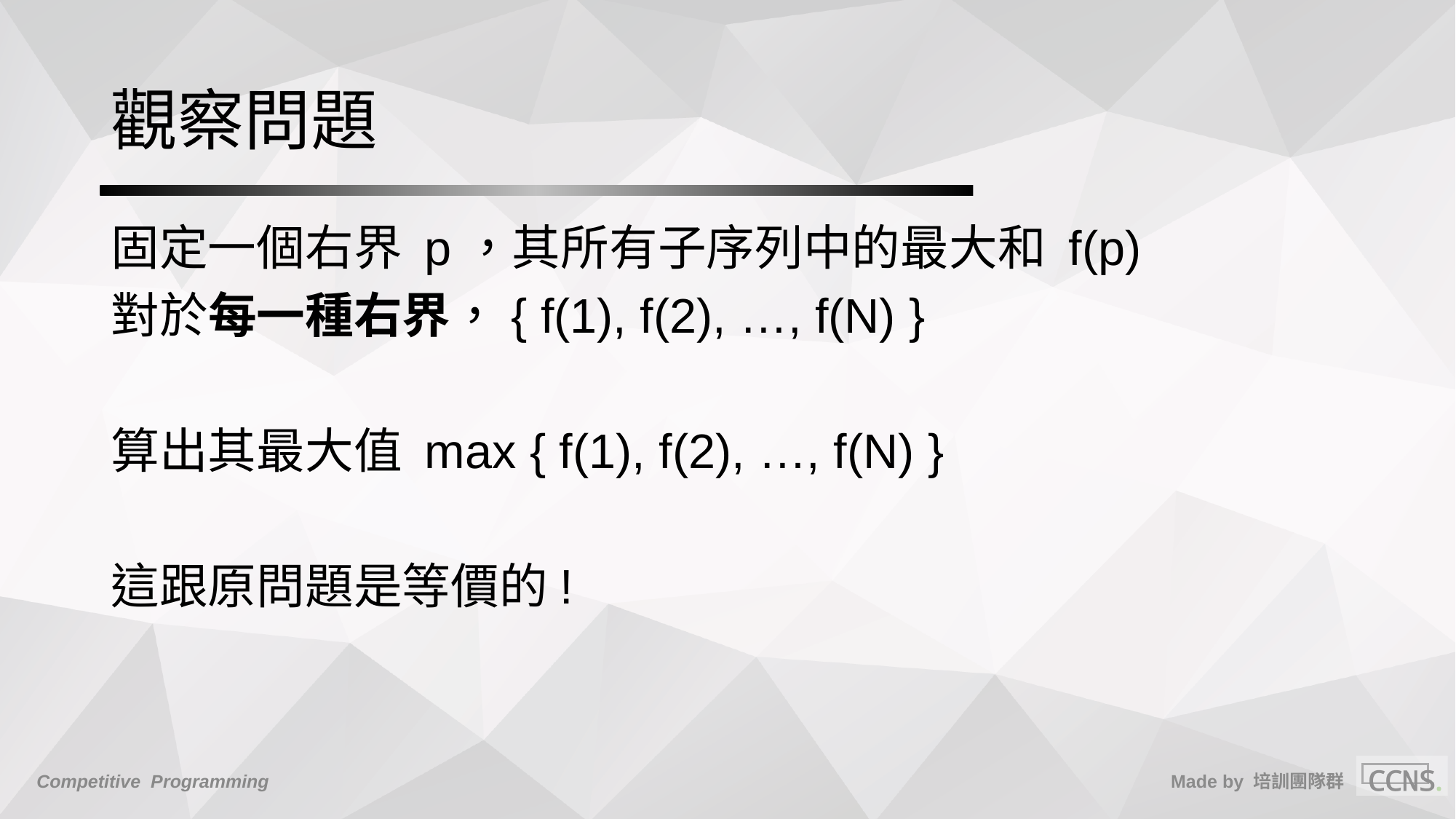

# 觀察問題
固定一個右界 p，其所有子序列中的最大和 f(p)
對於每一種右界，{ f(1), f(2), …, f(N) }

算出其最大值 max { f(1), f(2), …, f(N) }

這跟原問題是等價的!